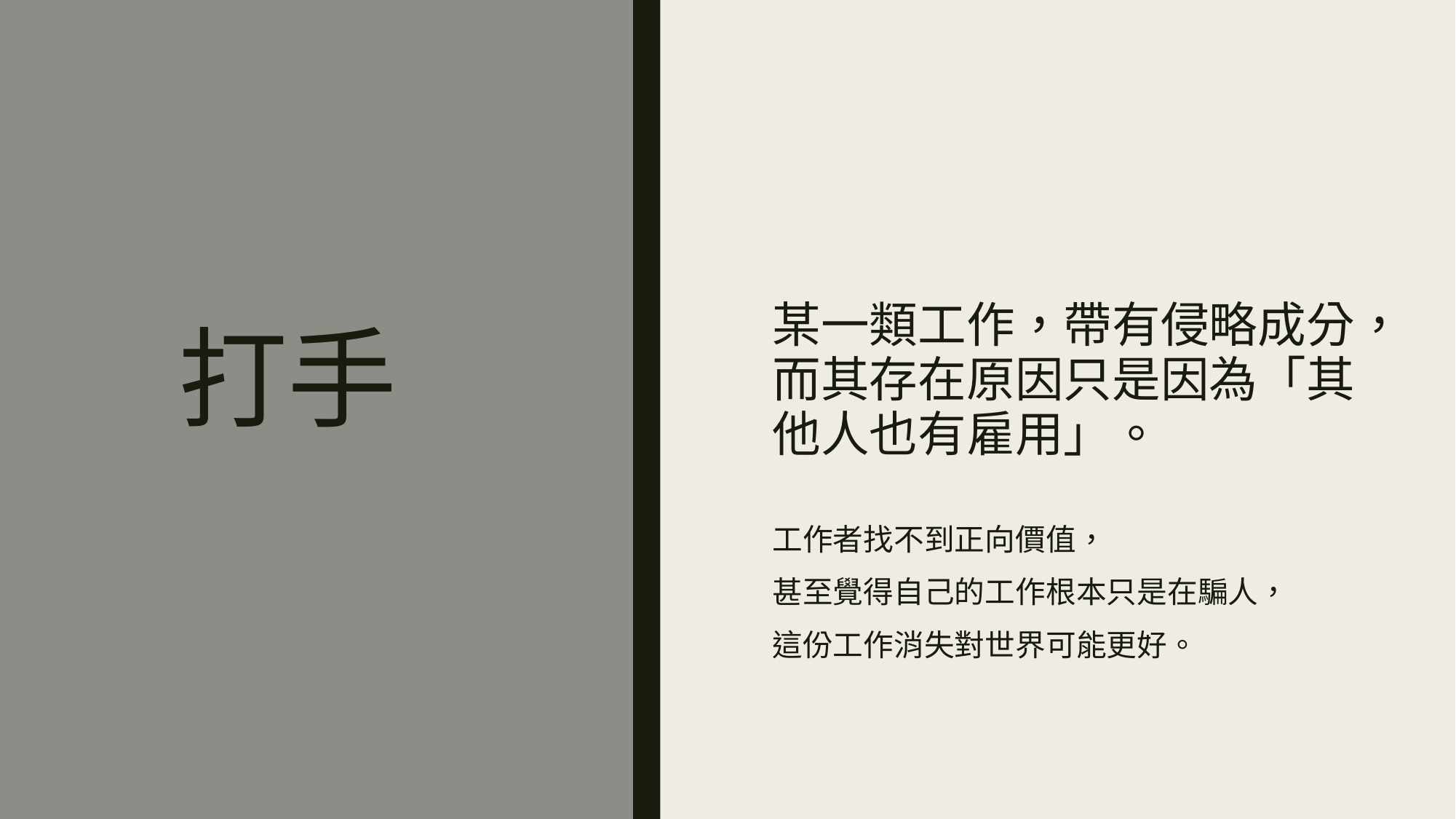

某一類工作，帶有侵略成分，而其存在原因只是因為「其他人也有雇用」。
# 打手
工作者找不到正向價值，
甚至覺得自己的工作根本只是在騙人，
這份工作消失對世界可能更好。